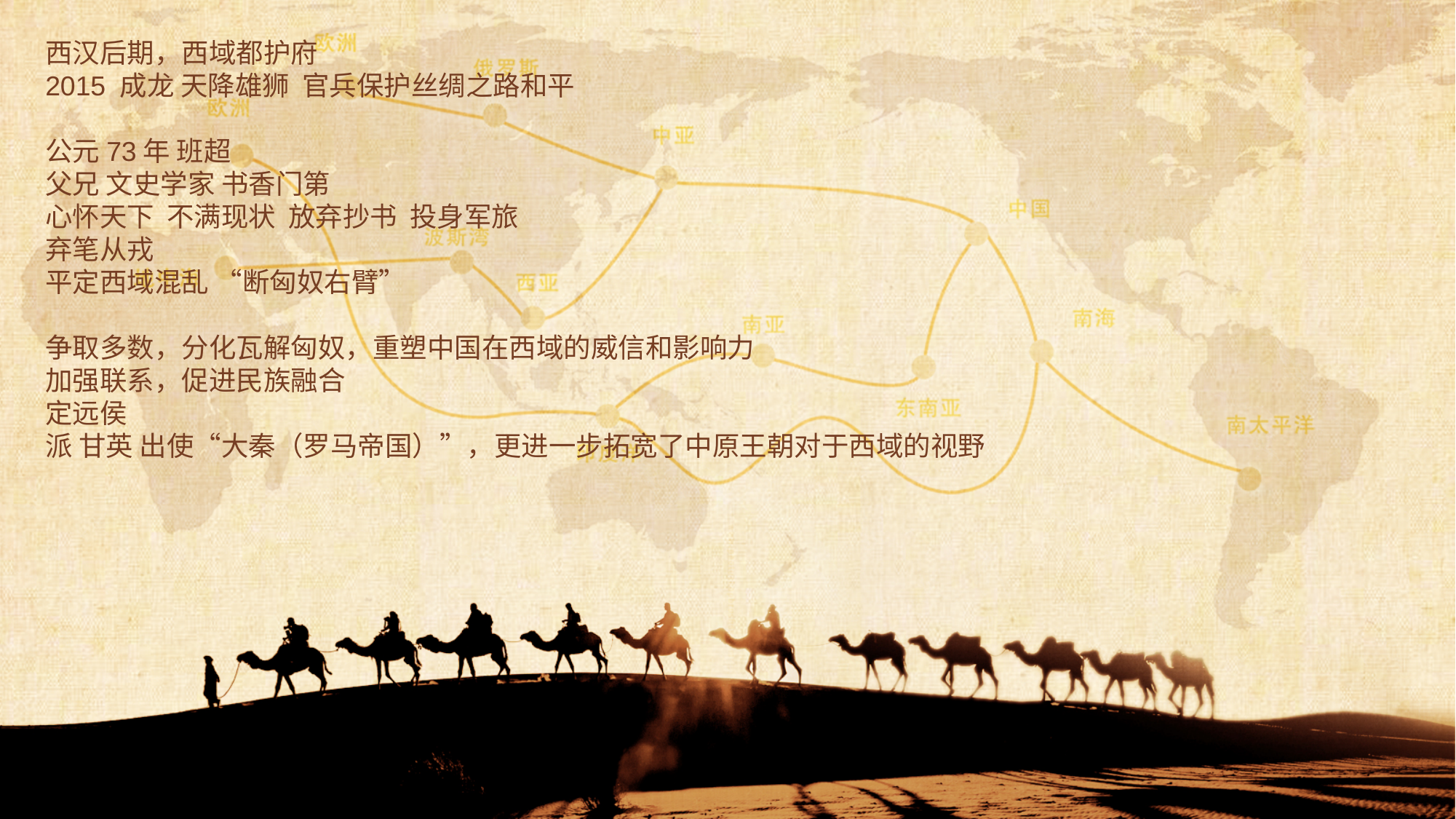

西汉后期，西域都护府
2015 成龙 天降雄狮  官兵保护丝绸之路和平

公元73年 班超
父兄 文史学家 书香门第
心怀天下  不满现状  放弃抄书  投身军旅
弃笔从戎
平定西域混乱 “断匈奴右臂”

争取多数，分化瓦解匈奴，重塑中国在西域的威信和影响力
加强联系，促进民族融合
定远侯
派 甘英 出使“大秦（罗马帝国）”，更进一步拓宽了中原王朝对于西域的视野